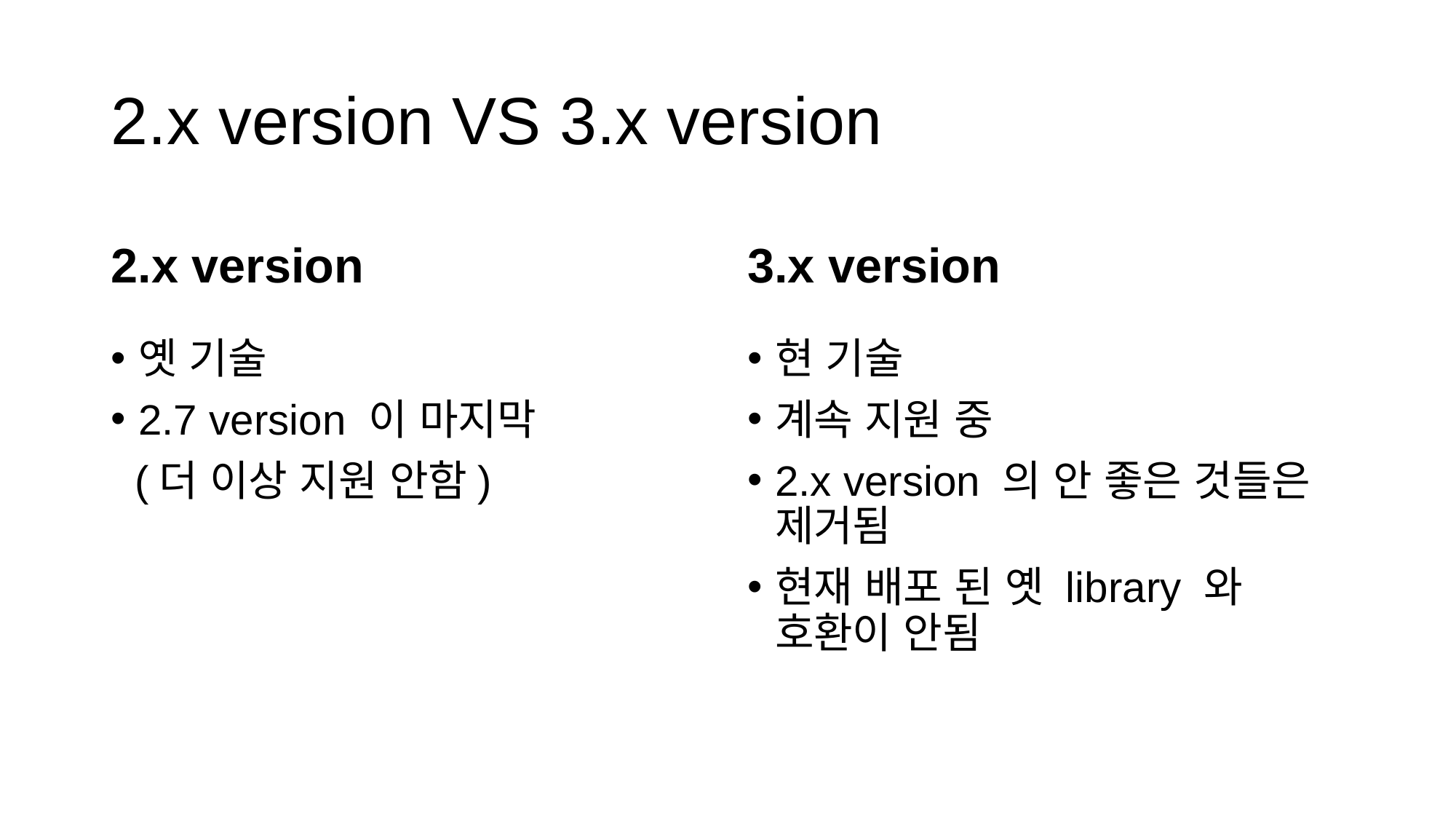

# 2.x version VS 3.x version
2.x version
3.x version
옛 기술
2.7 version 이 마지막
  (더 이상 지원 안함)
현 기술
계속 지원 중
2.x version 의 안 좋은 것들은 제거됨
현재 배포 된 옛 library 와   호환이 안됨